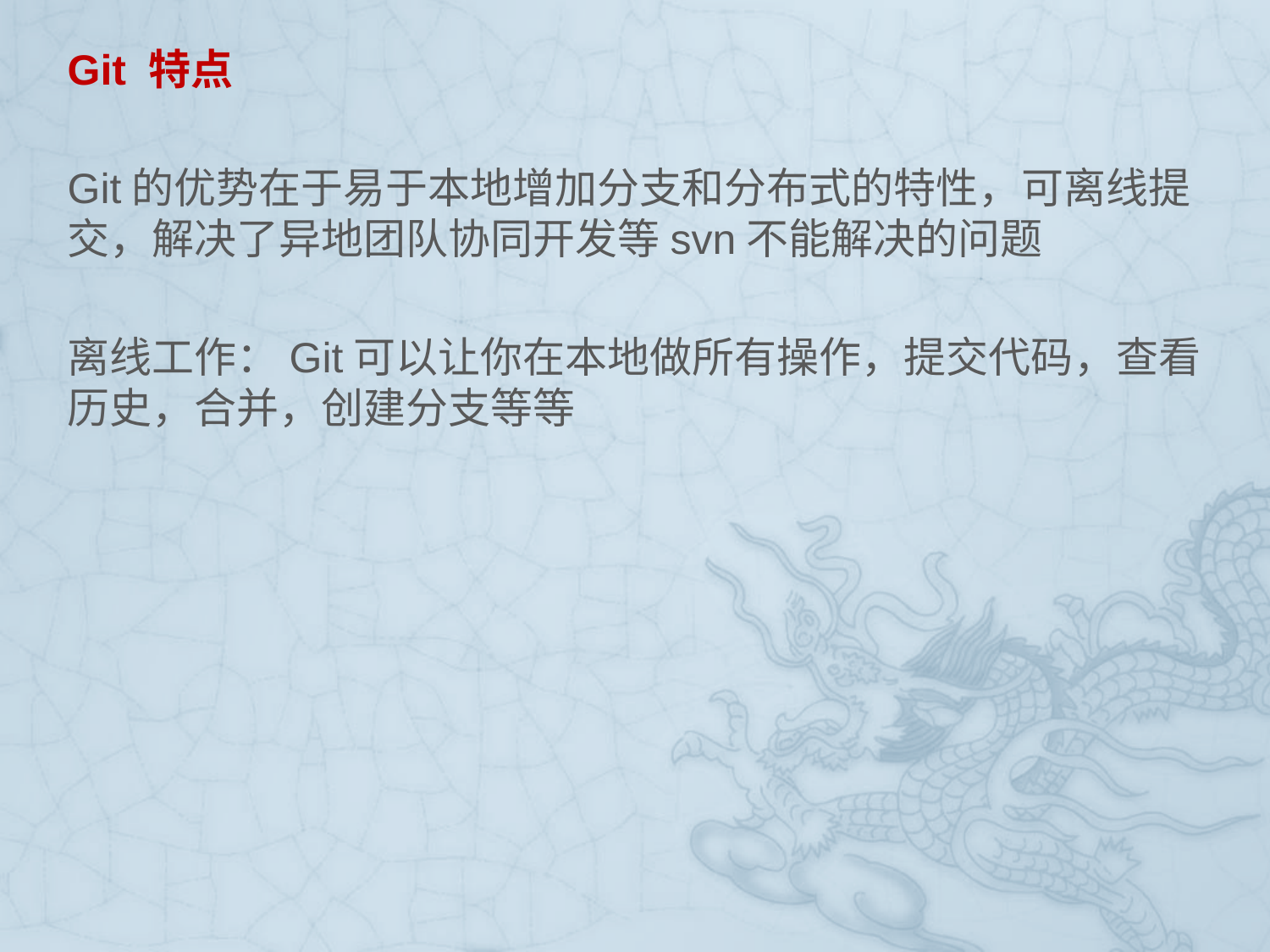

Git 特点

Git的优势在于易于本地增加分支和分布式的特性，可离线提交，解决了异地团队协同开发等svn不能解决的问题

离线工作：Git可以让你在本地做所有操作，提交代码，查看历史，合并，创建分支等等